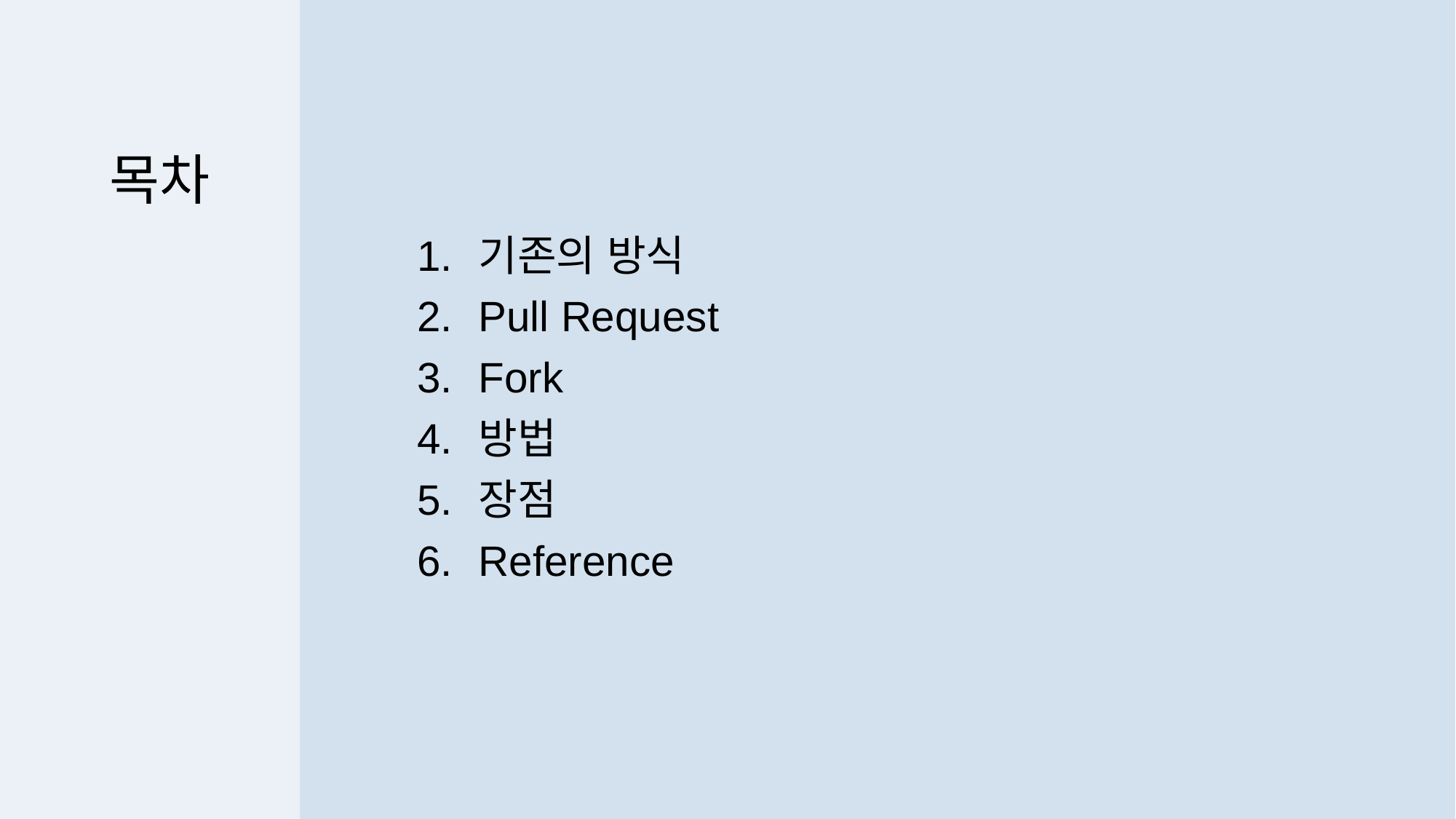

기존의 방식
Pull Request
Fork
방법
장점
Reference